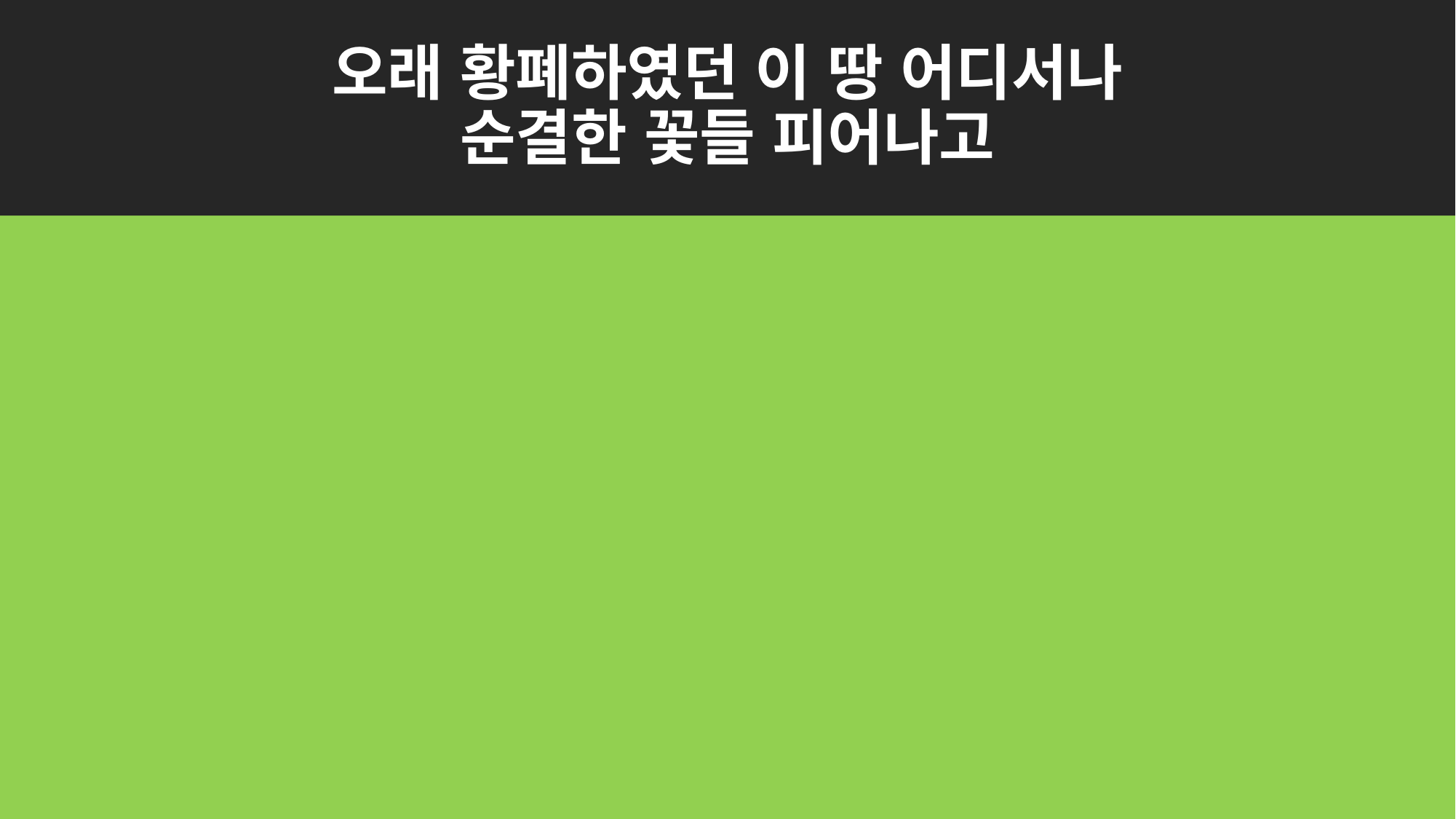

# 오래 황폐하였던 이 땅 어디서나 순결한 꽃들 피어나고